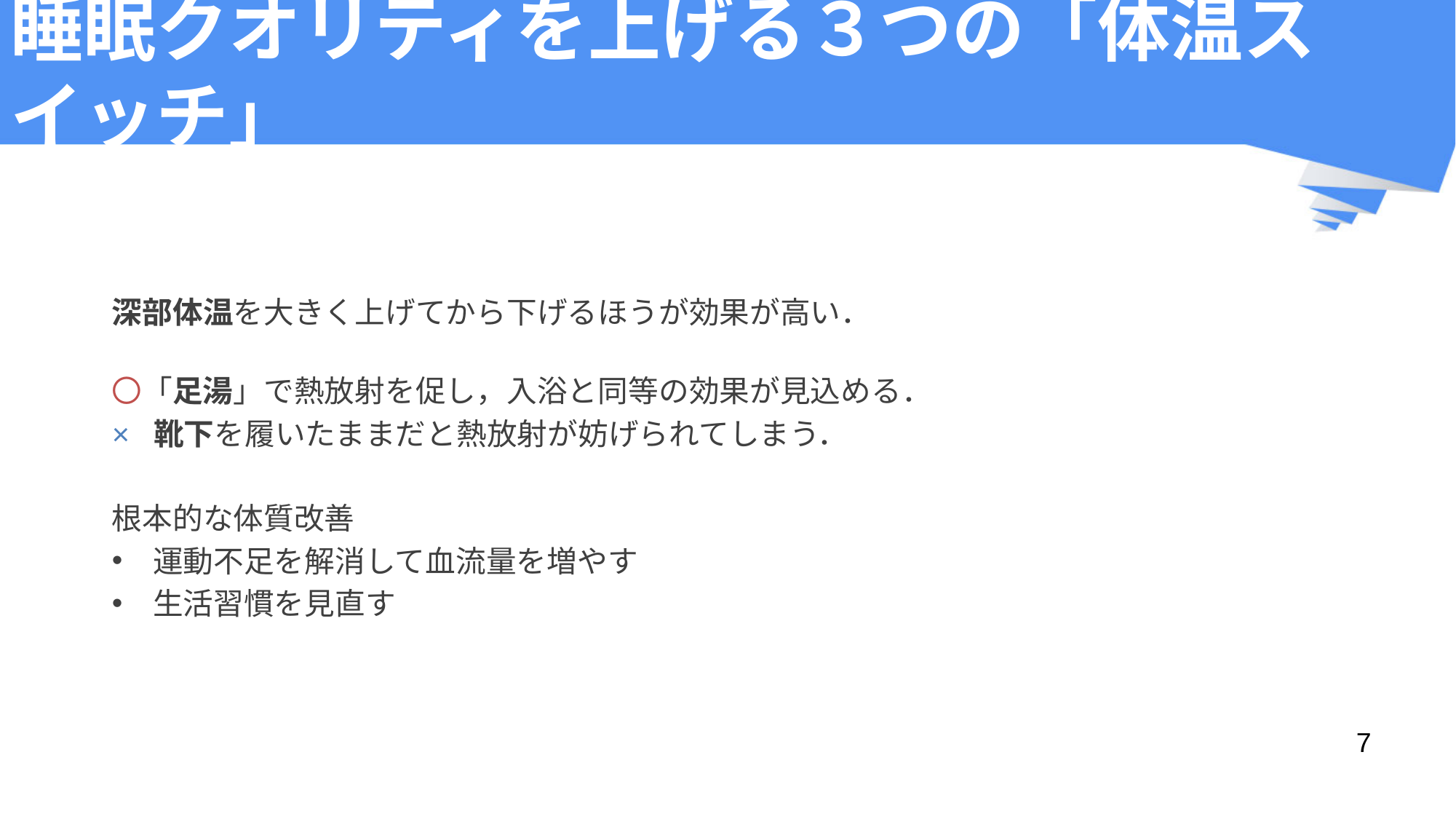

# 睡眠クオリティを上げる３つの「体温スイッチ」

深部体温を大きく上げてから下げるほうが効果が高い．
〇「足湯」で熱放射を促し，入浴と同等の効果が見込める．
×  靴下を履いたままだと熱放射が妨げられてしまう．

根本的な体質改善
運動不足を解消して血流量を増やす
生活習慣を見直す
7